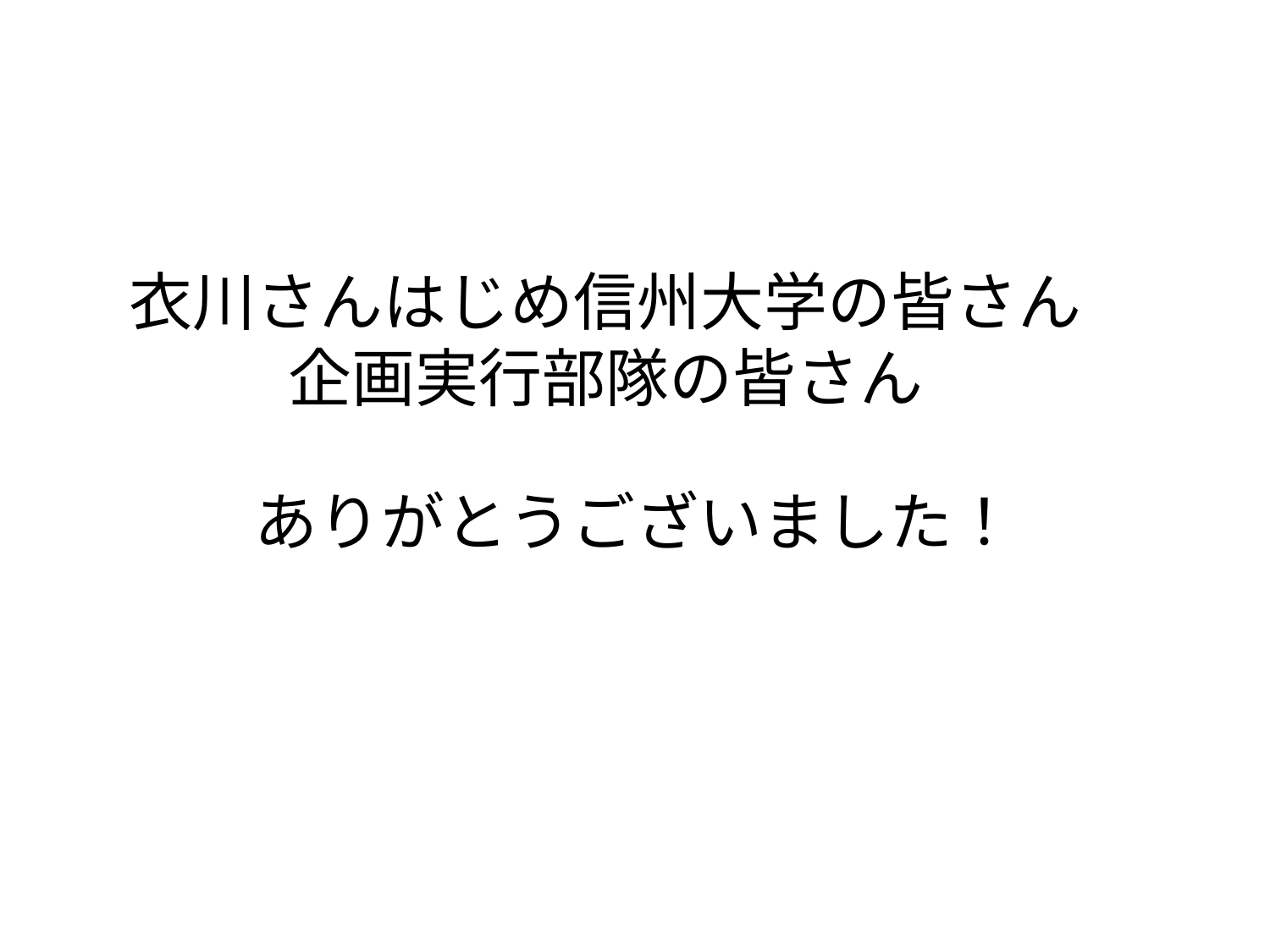

衣川さんはじめ信州大学の皆さん
企画実行部隊の皆さん
ありがとうございました！